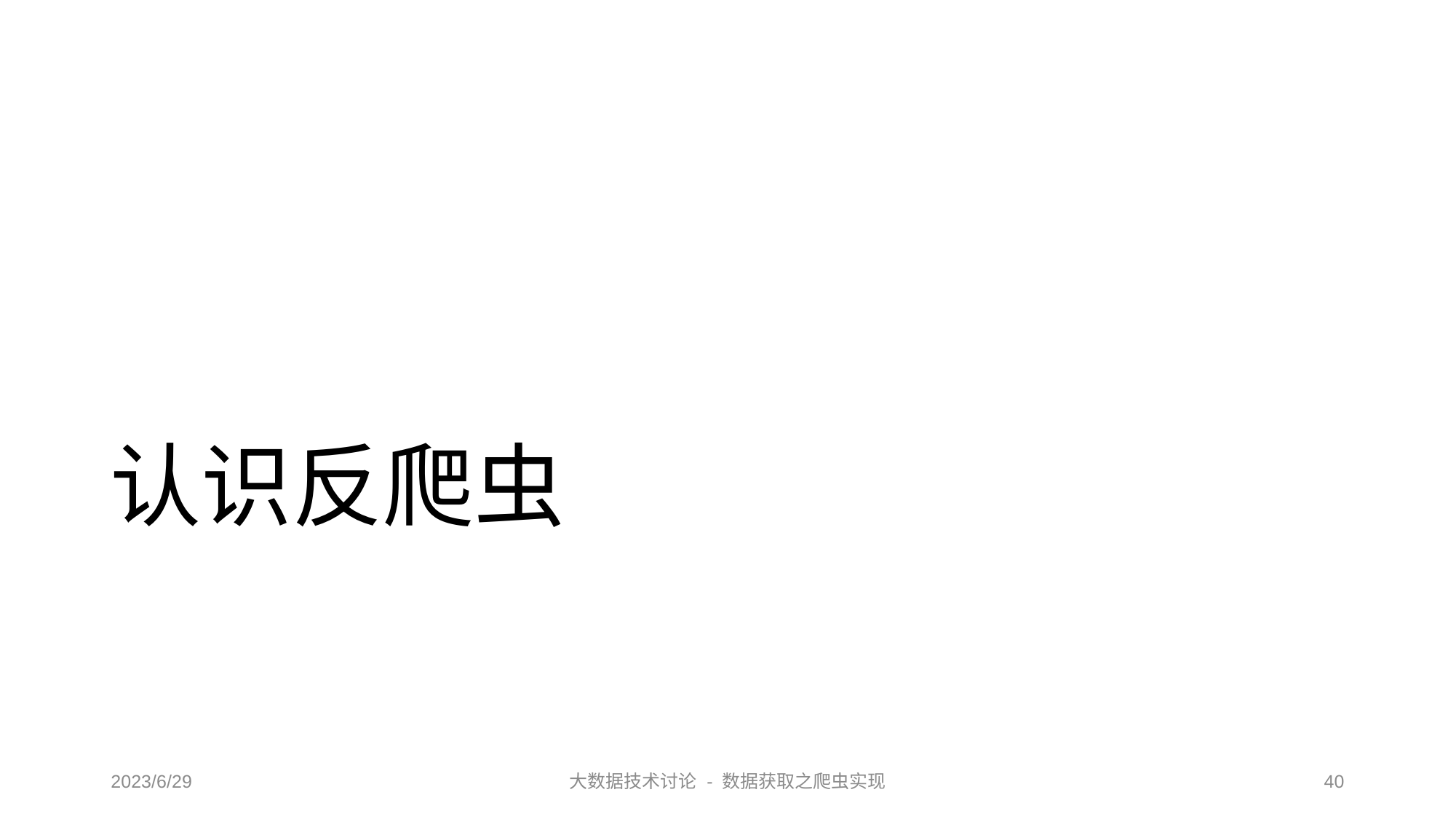

# 认识反爬虫

2023/6/29
大数据技术讨论 - 数据获取之爬虫实现
40